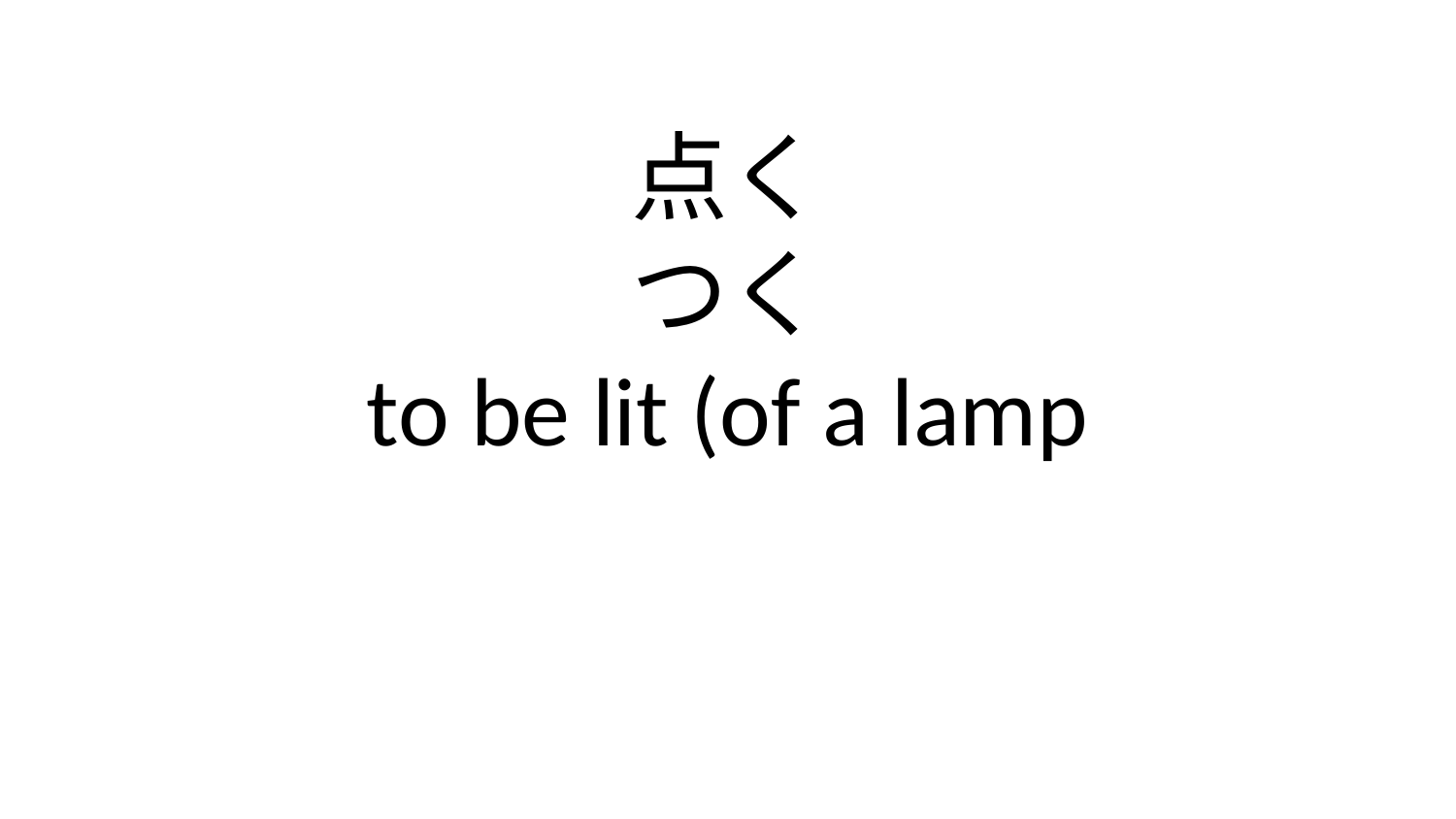

点く
つく
to be lit (of a lamp